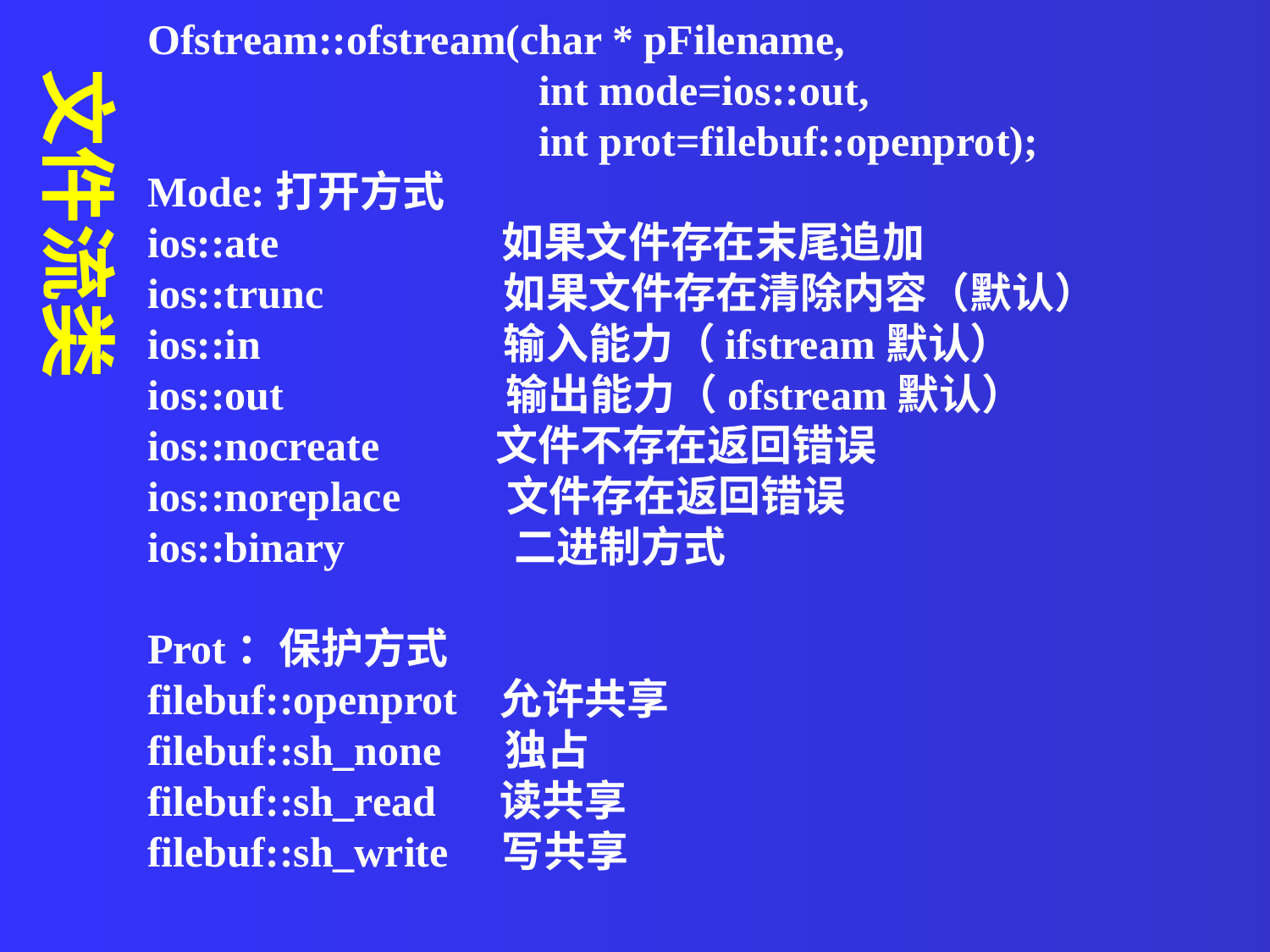

Ofstream::ofstream(char * pFilename,
                                     int mode=ios::out,
                                     int prot=filebuf::openprot);
Mode:打开方式
ios::ate                    如果文件存在末尾追加
ios::trunc                如果文件存在清除内容（默认）
ios::in                      输入能力（ifstream默认）
ios::out                    输出能力（ofstream默认）
ios::nocreate          文件不存在返回错误
ios::noreplace         文件存在返回错误
ios::binary               二进制方式

Prot：保护方式
filebuf::openprot   允许共享
filebuf::sh_none     独占
filebuf::sh_read     读共享
filebuf::sh_write    写共享
文件流类